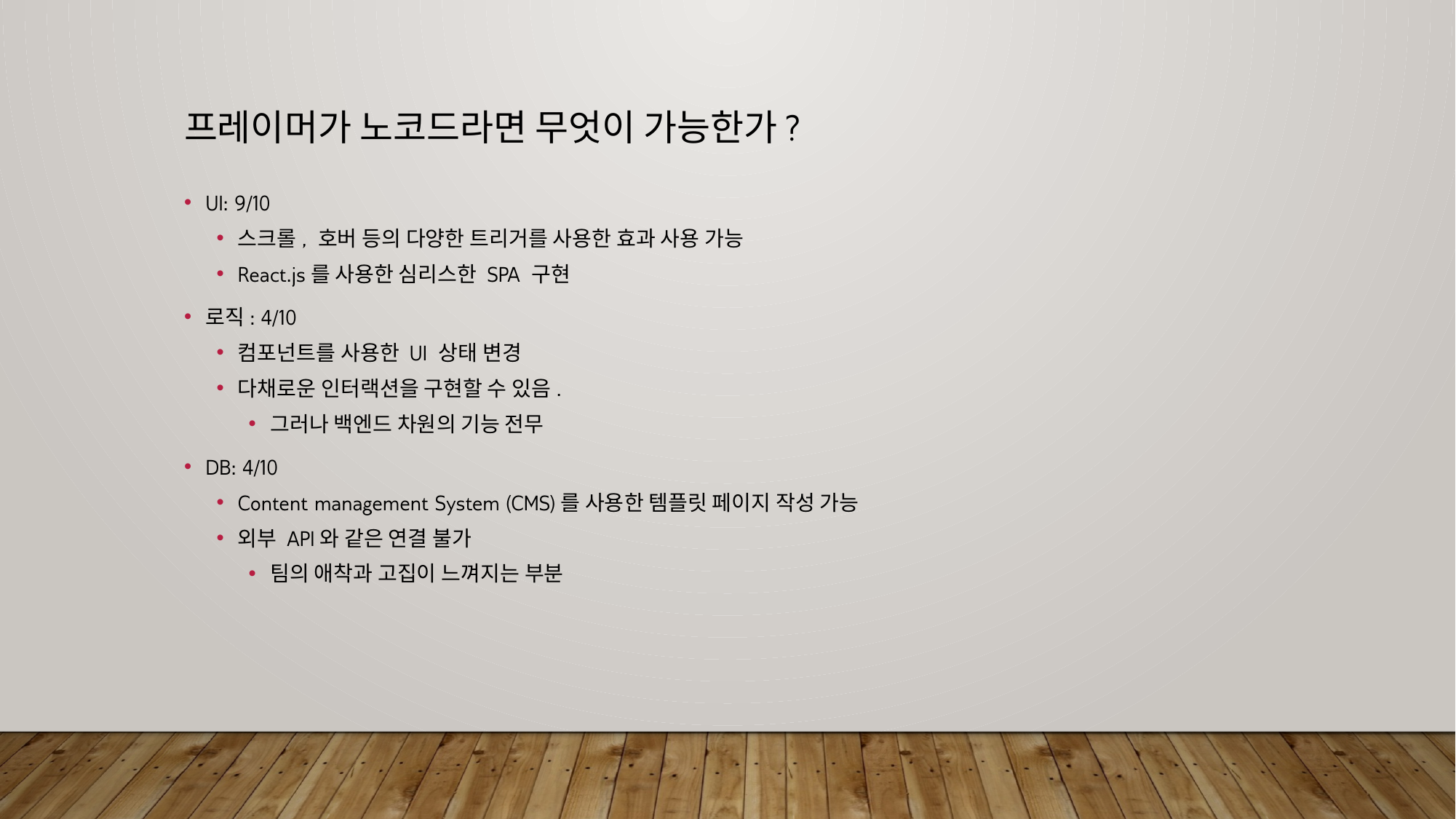

# 프레이머가 노코드라면 무엇이 가능한가?
UI: 9/10
스크롤, 호버 등의 다양한 트리거를 사용한 효과 사용 가능
React.js를 사용한 심리스한 SPA 구현
로직: 4/10
컴포넌트를 사용한 UI 상태 변경
다채로운 인터랙션을 구현할 수 있음.
그러나 백엔드 차원의 기능 전무
DB: 4/10
Content management System (CMS)를 사용한 템플릿 페이지 작성 가능
외부 API와 같은 연결 불가
팀의 애착과 고집이 느껴지는 부분